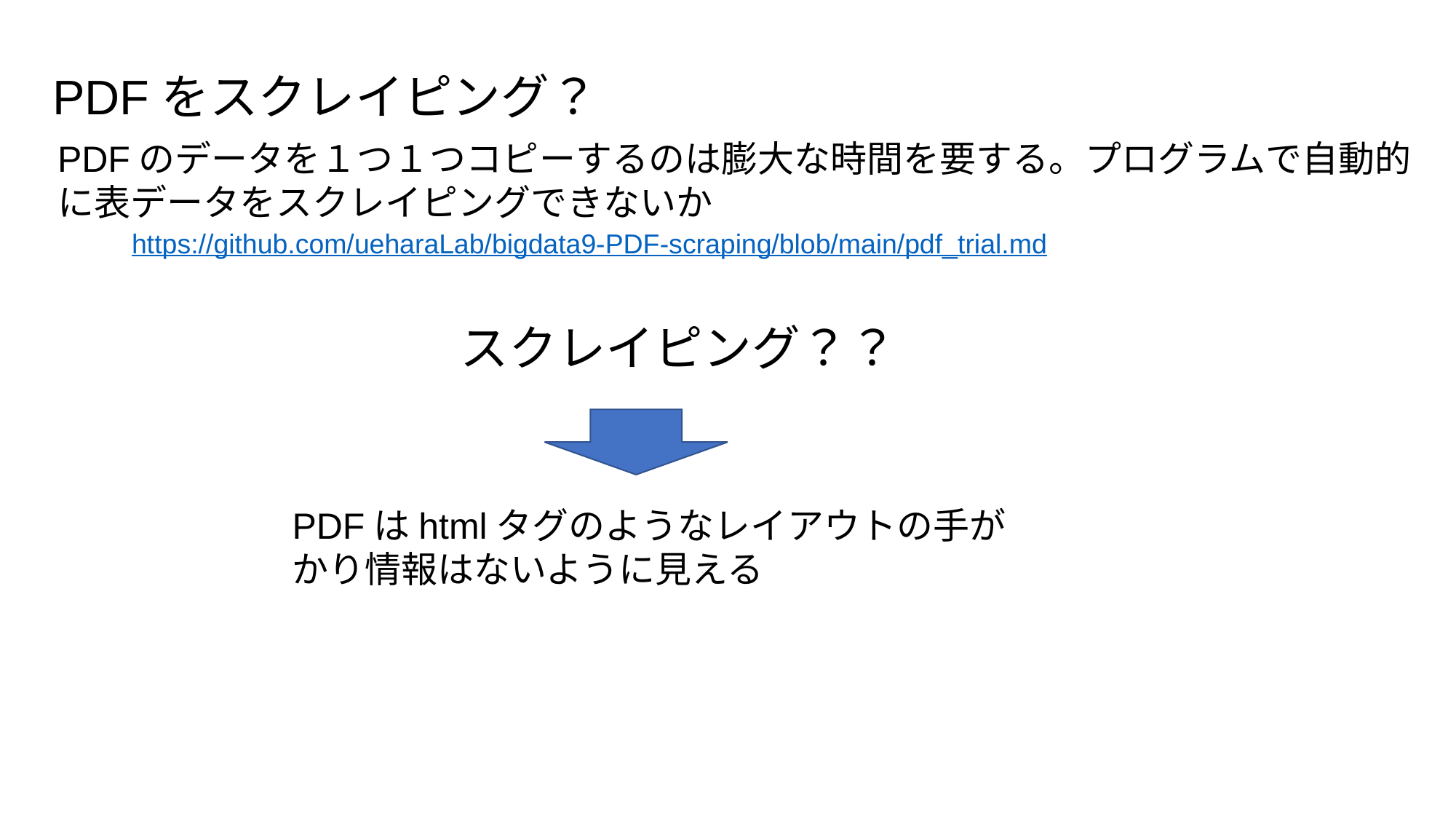

PDFをスクレイピング？
PDFのデータを１つ１つコピーするのは膨大な時間を要する。プログラムで自動的に表データをスクレイピングできないか
https://github.com/ueharaLab/bigdata9-PDF-scraping/blob/main/pdf_trial.md

スクレイピング？？

PDFはhtmlタグのようなレイアウトの手がかり情報はないように見える